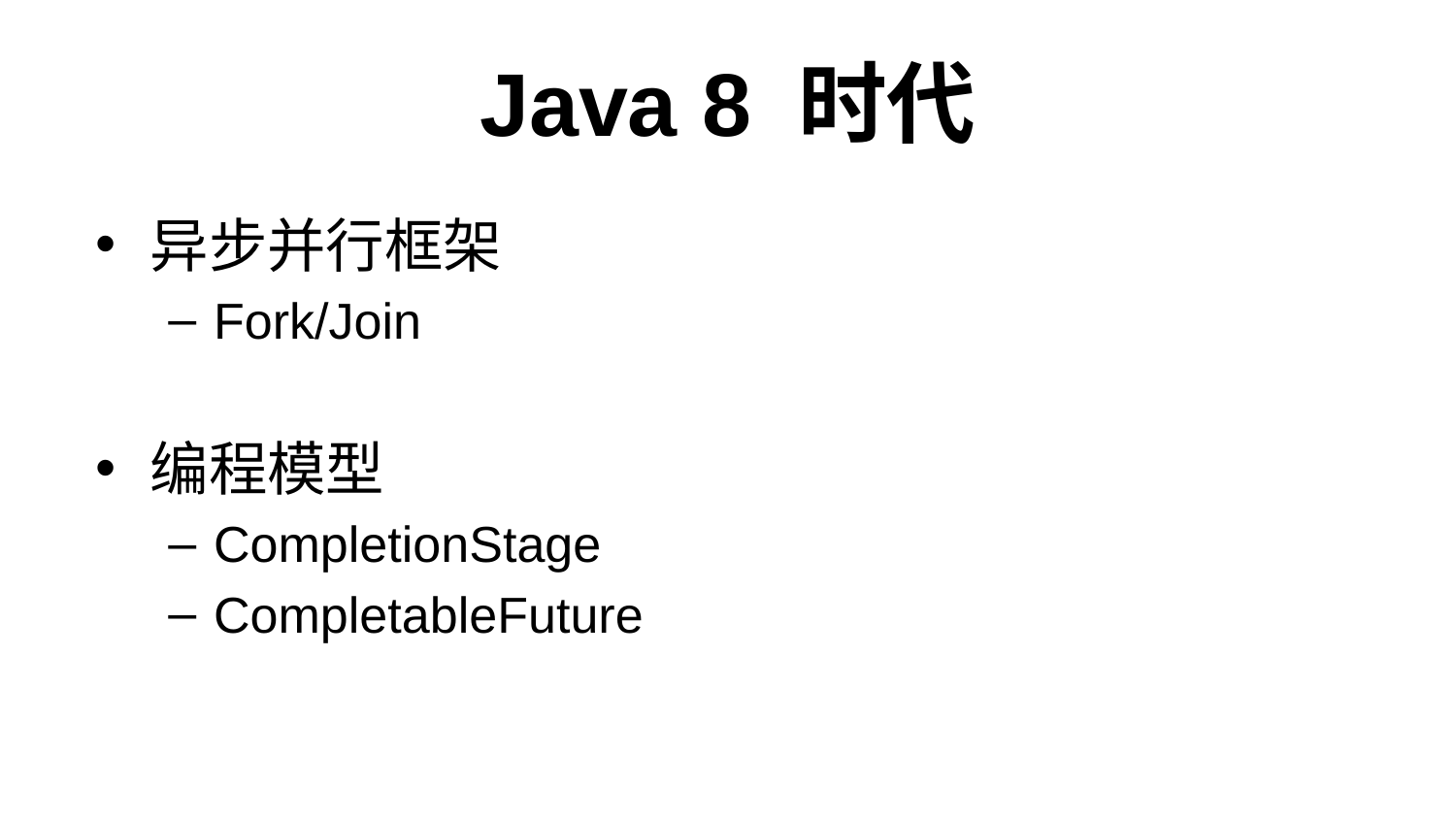

# Java 8 时代
异步并行框架
Fork/Join

编程模型
CompletionStage
CompletableFuture